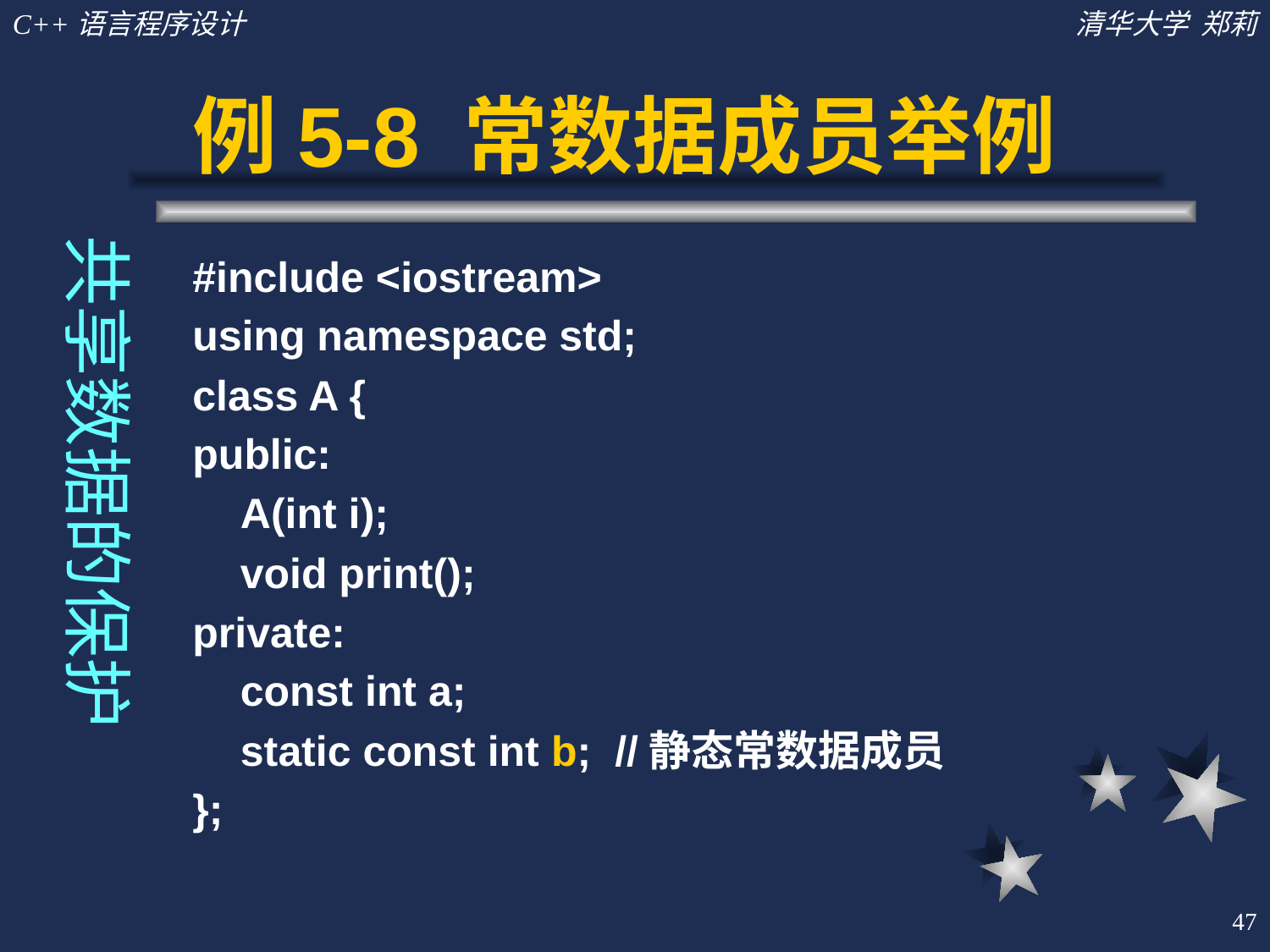

# 例5-8 常数据成员举例
 共享数据的保护
#include <iostream>
using namespace std;
class A {
public:
	A(int i);
	void print();
private:
	const int a;
	static const int b;  //静态常数据成员
};
47